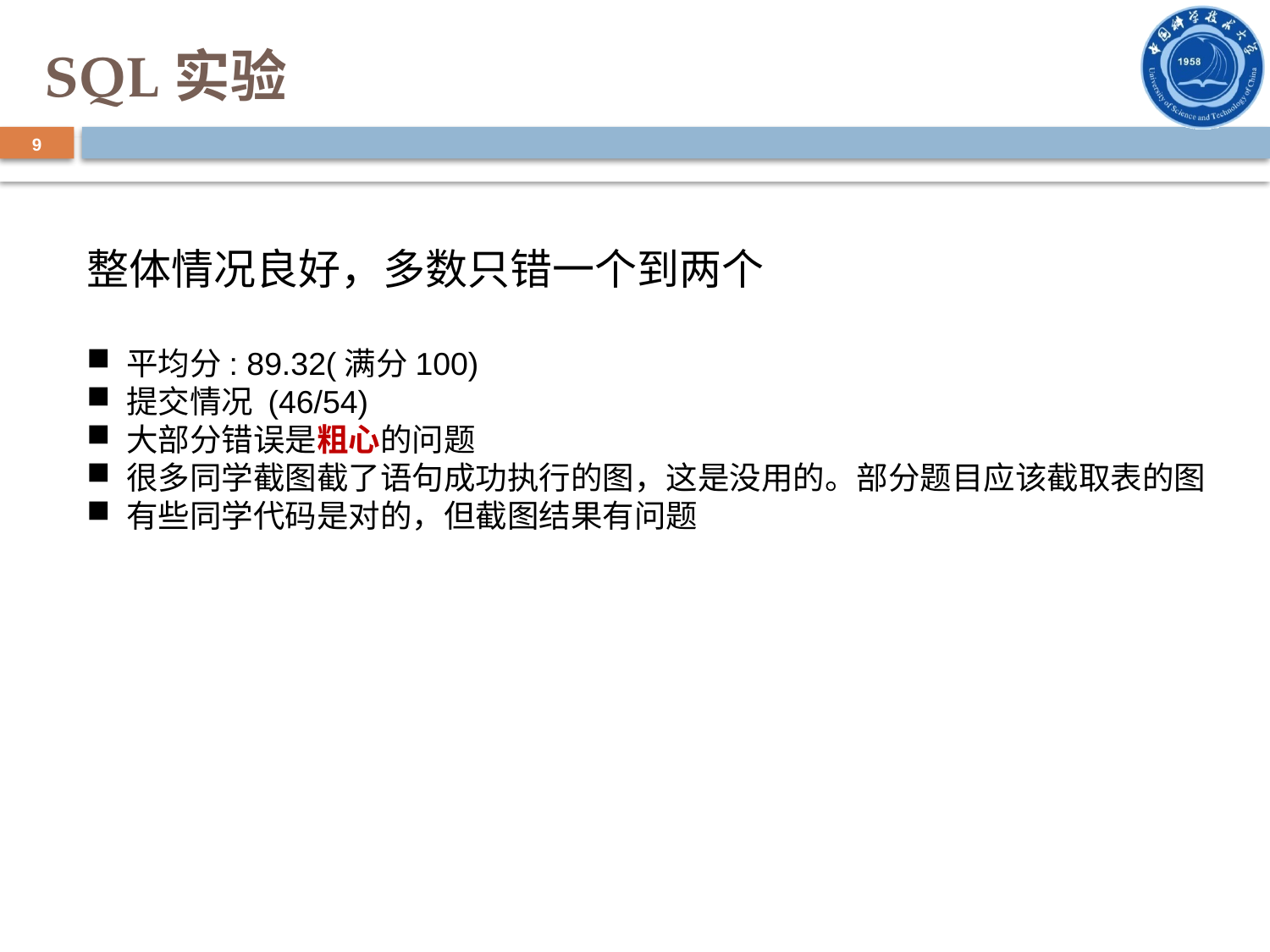

# SQL实验
9
整体情况良好，多数只错一个到两个

平均分: 89.32(满分100)
提交情况 (46/54)
大部分错误是粗心的问题
很多同学截图截了语句成功执行的图，这是没用的。部分题目应该截取表的图
有些同学代码是对的，但截图结果有问题